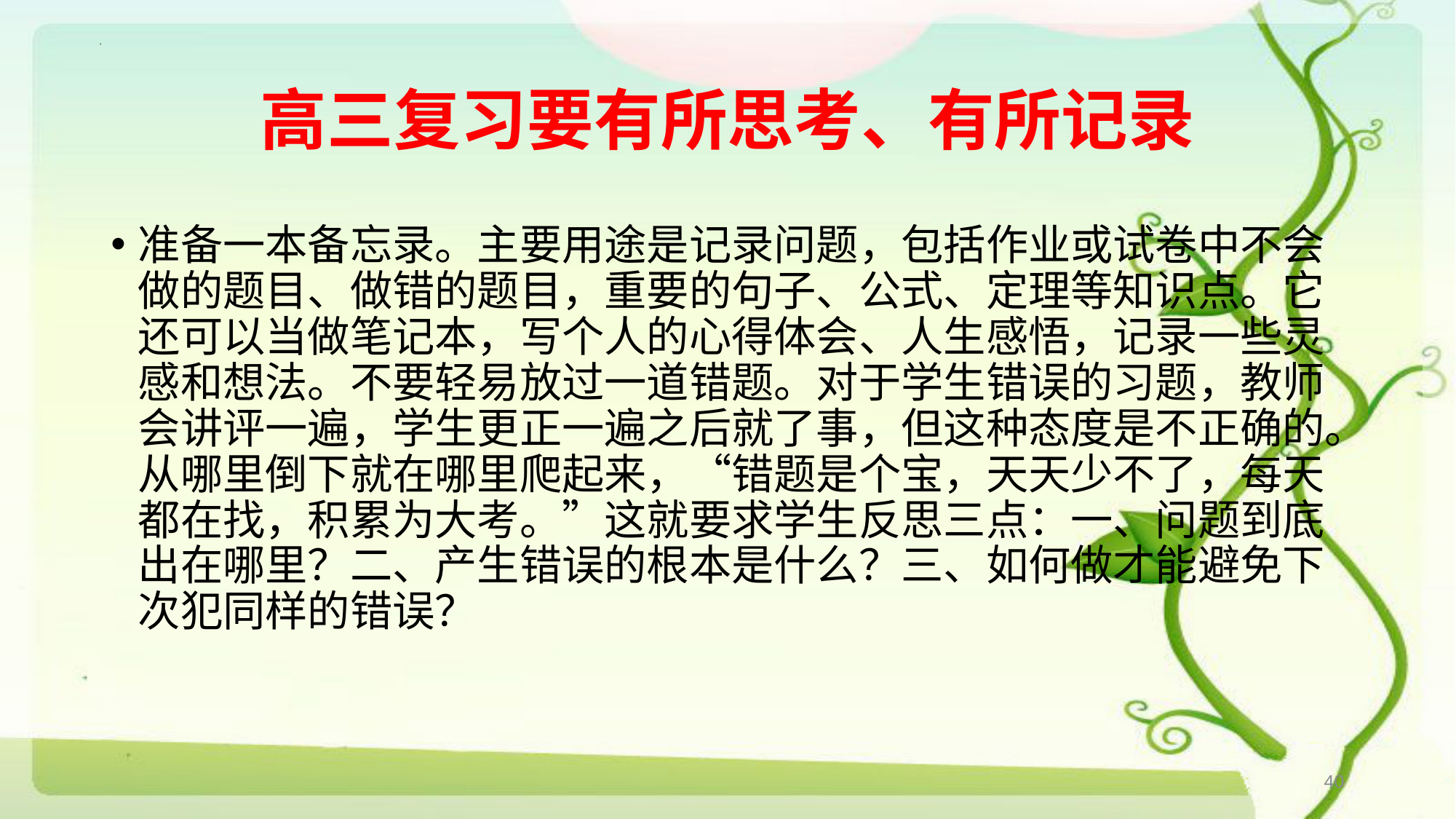

# 高三复习要有所思考、有所记录
准备一本备忘录。主要用途是记录问题，包括作业或试卷中不会做的题目、做错的题目，重要的句子、公式、定理等知识点。它还可以当做笔记本，写个人的心得体会、人生感悟，记录一些灵感和想法。不要轻易放过一道错题。对于学生错误的习题，教师会讲评一遍，学生更正一遍之后就了事，但这种态度是不正确的。从哪里倒下就在哪里爬起来，“错题是个宝，天天少不了，每天都在找，积累为大考。”这就要求学生反思三点：一、问题到底出在哪里？二、产生错误的根本是什么？三、如何做才能避免下次犯同样的错误？

40